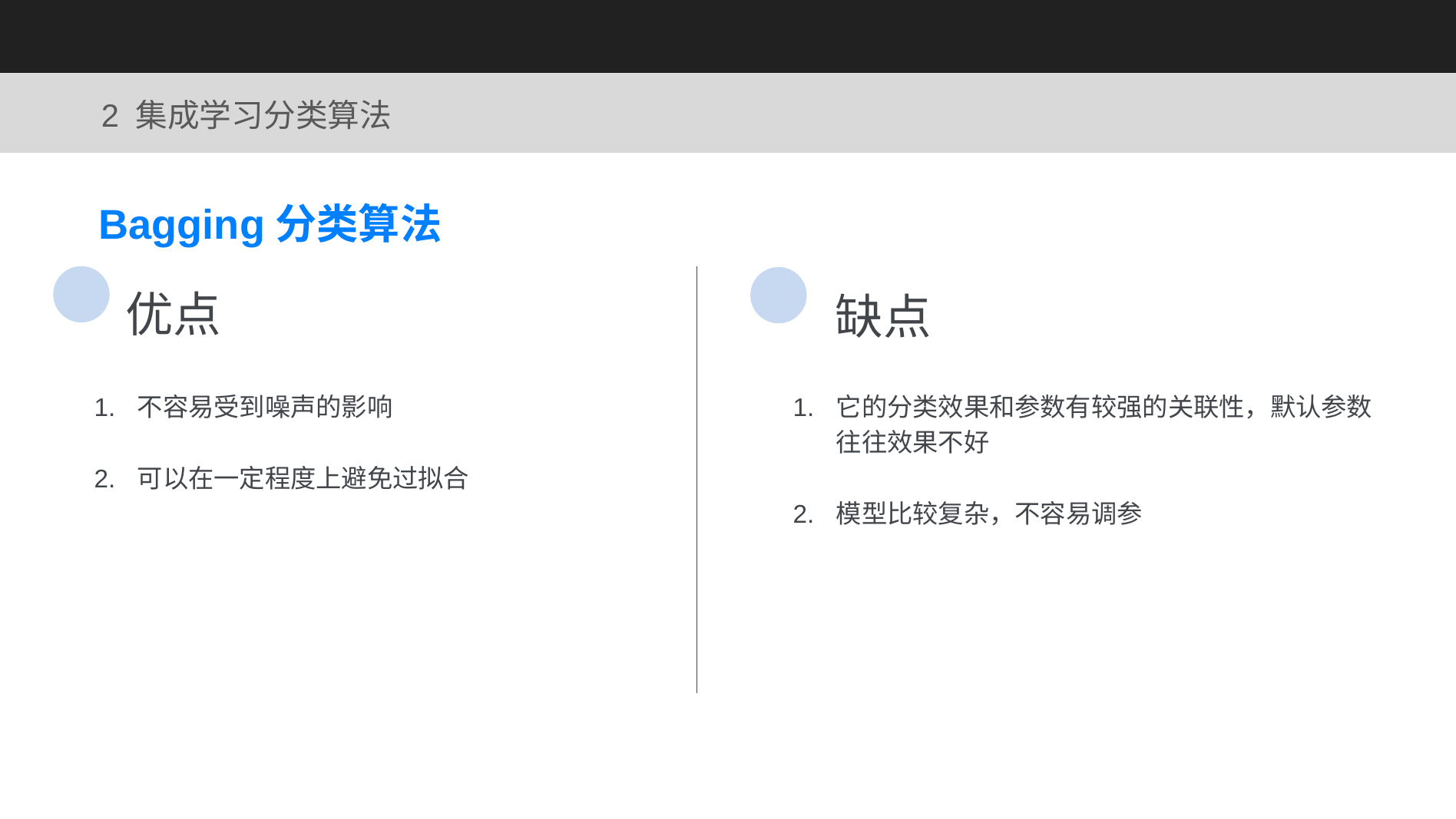

2 集成学习分类算法
Bagging分类算法

优点
缺点
不容易受到噪声的影响

可以在一定程度上避免过拟合
它的分类效果和参数有较强的关联性，默认参数往往效果不好

模型比较复杂，不容易调参